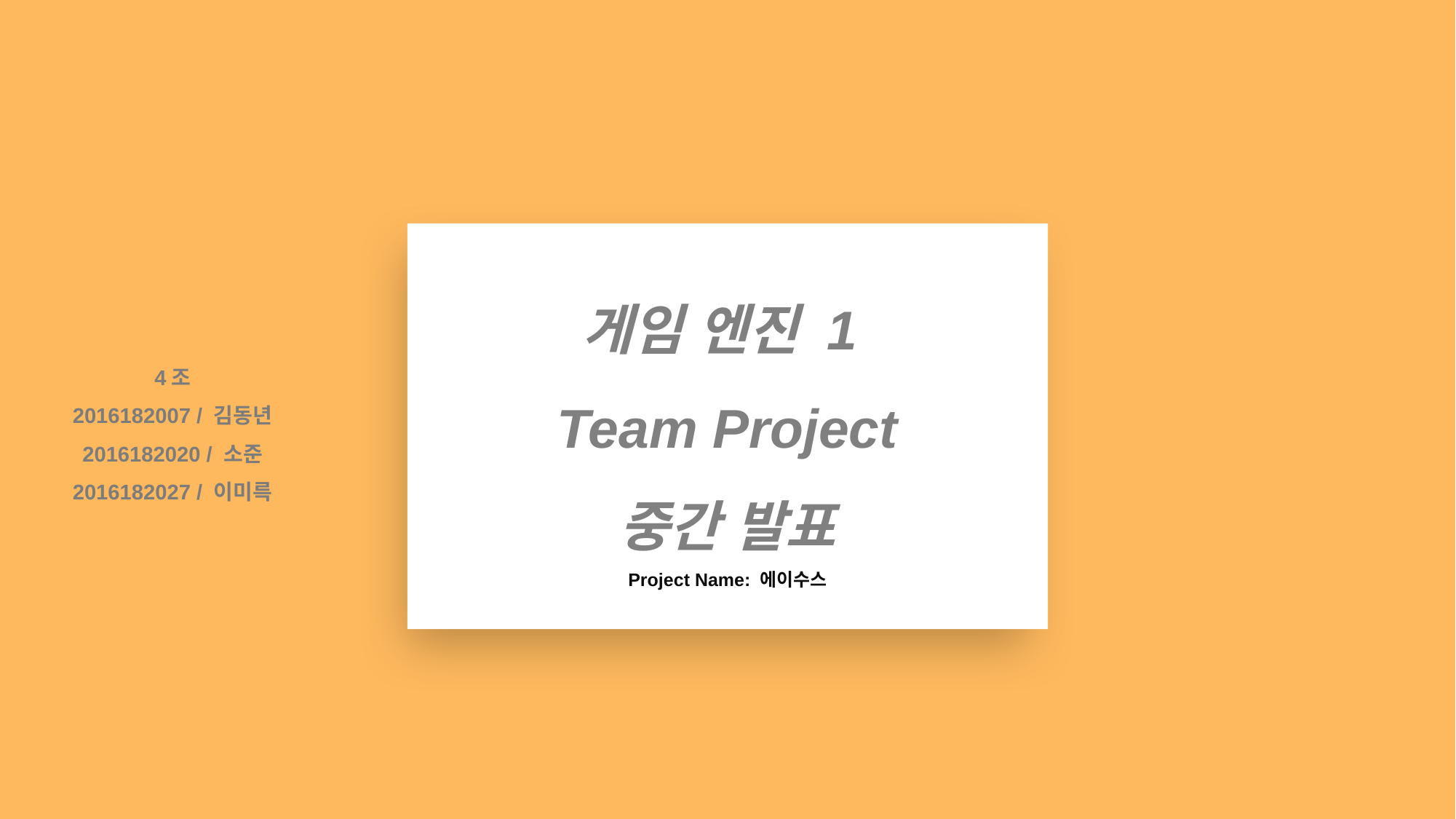

게임 엔진 1
Team Project
중간 발표
Project Name: 에이수스
4조
2016182007 / 김동년
2016182020 / 소준
2016182027 / 이미륵